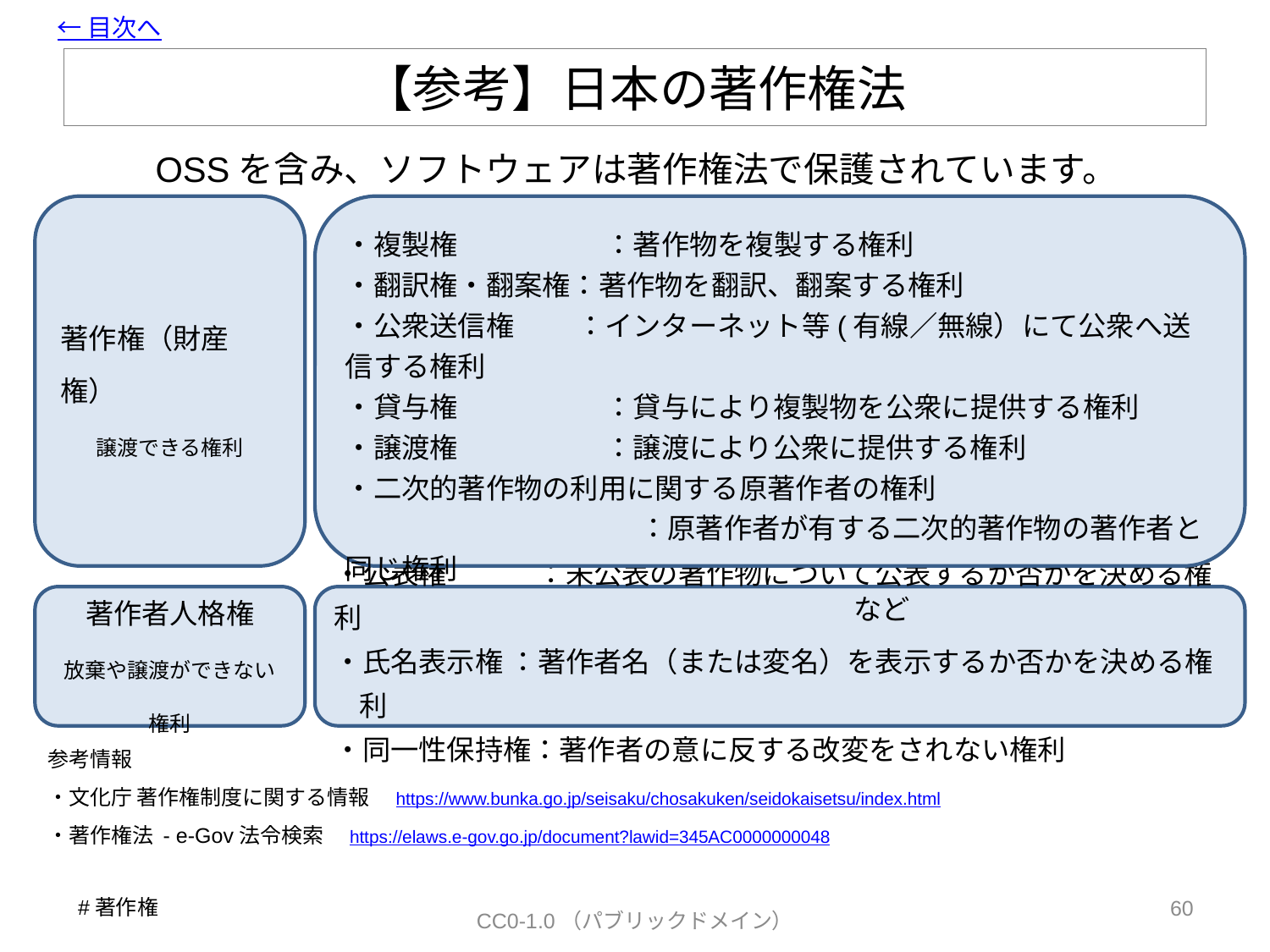

← 目次へ
# 【参考】日本の著作権法
OSSを含み、ソフトウェアは著作権法で保護されています。
著作権（財産権）
譲渡できる権利
・複製権　　　　　 ：著作物を複製する権利
・翻訳権・翻案権：著作物を翻訳、翻案する権利
・公衆送信権　　 ：インターネット等(有線／無線）にて公衆へ送信する権利
・貸与権　　　　　 ：貸与により複製物を公衆に提供する権利
・譲渡権　　　　　 ：譲渡により公衆に提供する権利
・二次的著作物の利用に関する原著作者の権利
  　　　　　　　　　　：原著作者が有する二次的著作物の著作者と同じ権利
                                                                               など

著作者人格権
放棄や譲渡ができない権利

・公表権　　　 ：未公表の著作物について公表するか否かを決める権利
・氏名表示権 ：著作者名（または変名）を表示するか否かを決める権利
・同一性保持権：著作者の意に反する改変をされない権利
参考情報
・文化庁 著作権制度に関する情報　https://www.bunka.go.jp/seisaku/chosakuken/seidokaisetsu/index.html
・著作権法 - e-Gov法令検索　https://elaws.e-gov.go.jp/document?lawid=345AC0000000048
60
#著作権
CC0-1.0（パブリックドメイン）